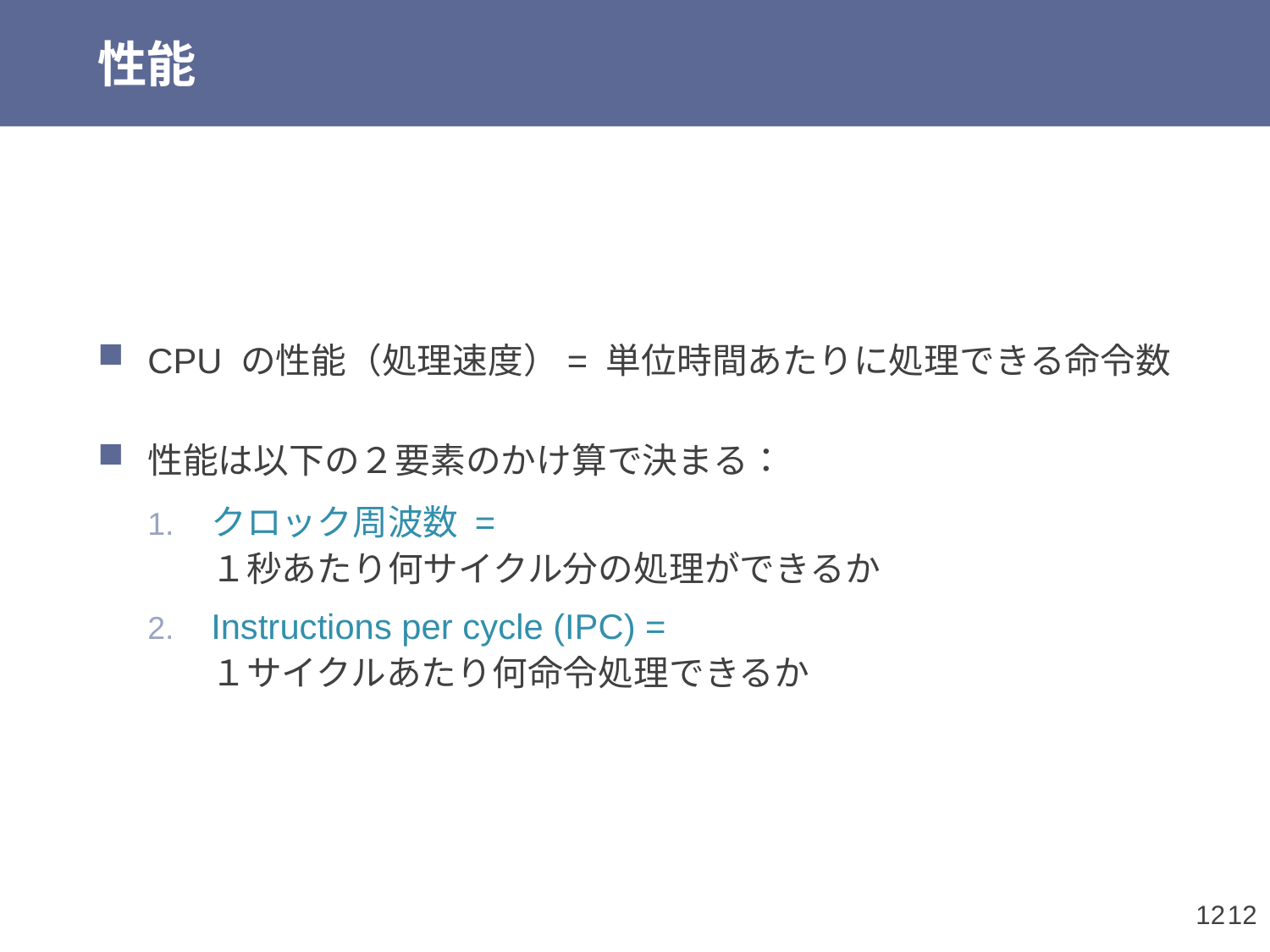

# 性能
CPU の性能（処理速度）= 単位時間あたりに処理できる命令数
性能は以下の２要素のかけ算で決まる：
クロック周波数 =
１秒あたり何サイクル分の処理ができるか
Instructions per cycle (IPC) =
１サイクルあたり何命令処理できるか
12